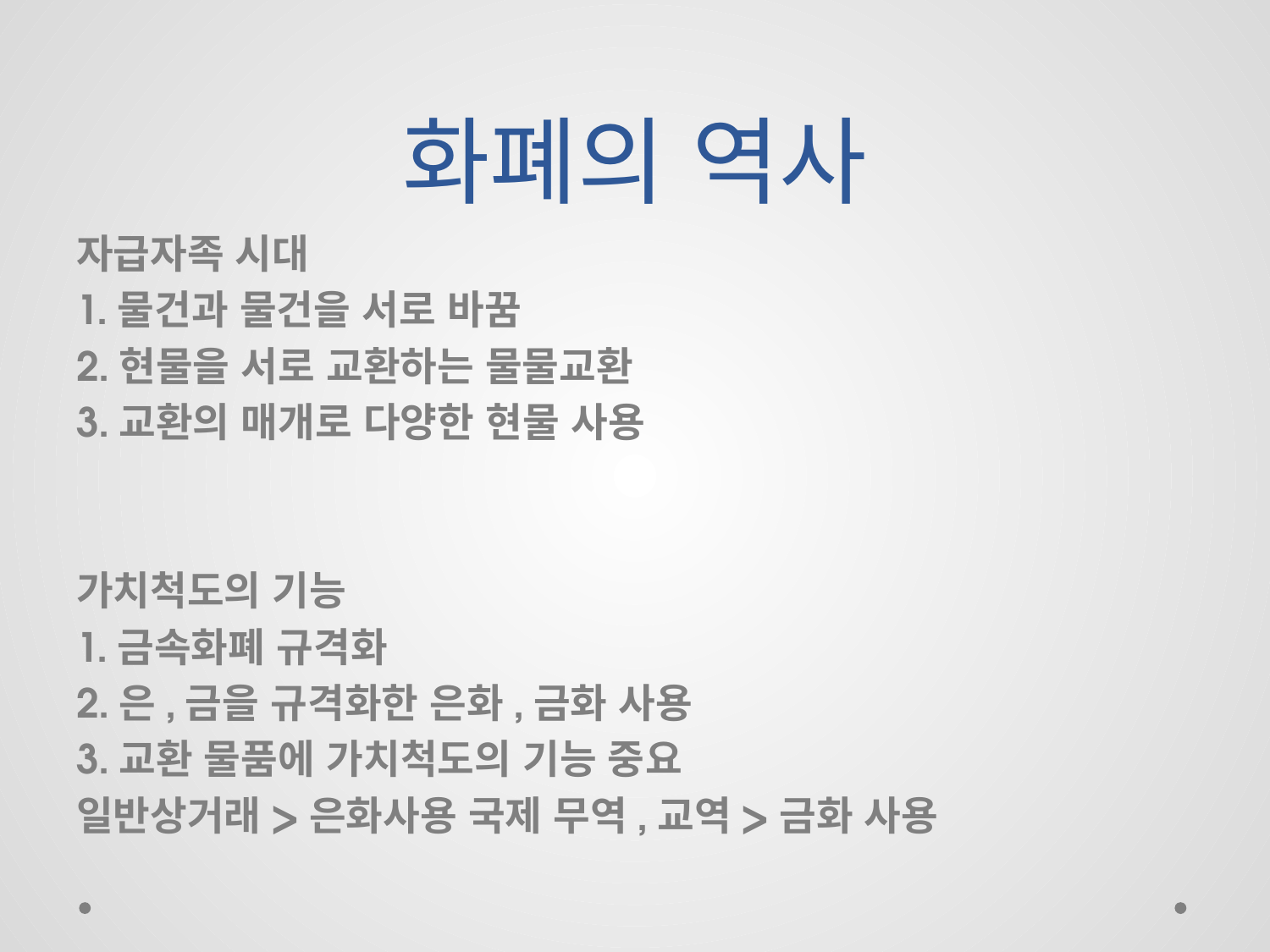

# 화폐의 역사
자급자족 시대
1.물건과 물건을 서로 바꿈
2.현물을 서로 교환하는 물물교환
3.교환의 매개로 다양한 현물 사용

가치척도의 기능
1.금속화폐 규격화
2.은,금을 규격화한 은화,금화 사용
3.교환 물품에 가치척도의 기능 중요
일반상거래>은화사용 국제 무역,교역>금화 사용